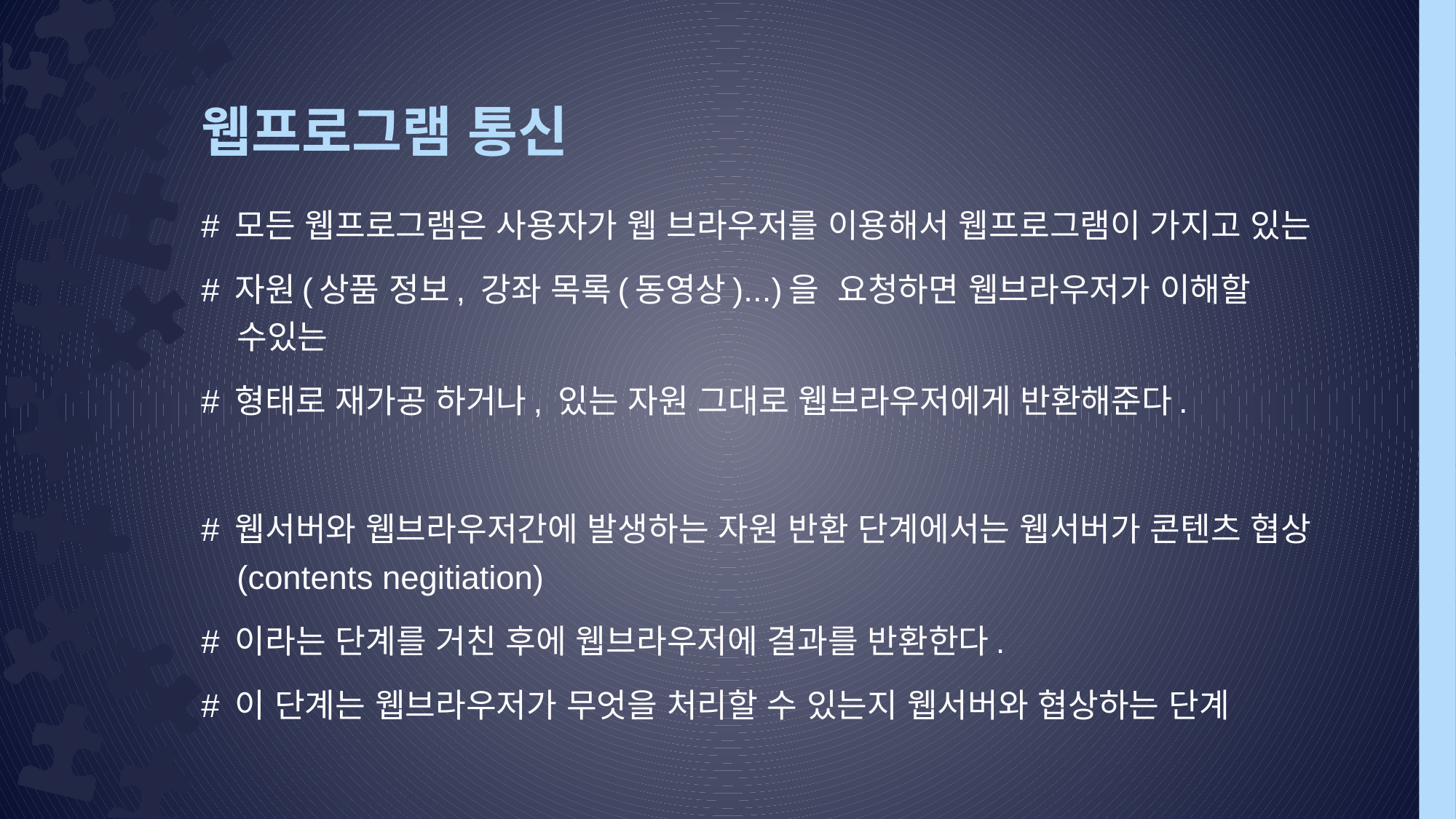

# 웹프로그램 통신
# 모든 웹프로그램은 사용자가 웹 브라우저를 이용해서 웹프로그램이 가지고 있는
# 자원(상품 정보, 강좌 목록(동영상)...)을  요청하면 웹브라우저가 이해할 수있는
# 형태로 재가공 하거나, 있는 자원 그대로 웹브라우저에게 반환해준다.

# 웹서버와 웹브라우저간에 발생하는 자원 반환 단계에서는 웹서버가 콘텐츠 협상(contents negitiation)
# 이라는 단계를 거친 후에 웹브라우저에 결과를 반환한다.
# 이 단계는 웹브라우저가 무엇을 처리할 수 있는지 웹서버와 협상하는 단계